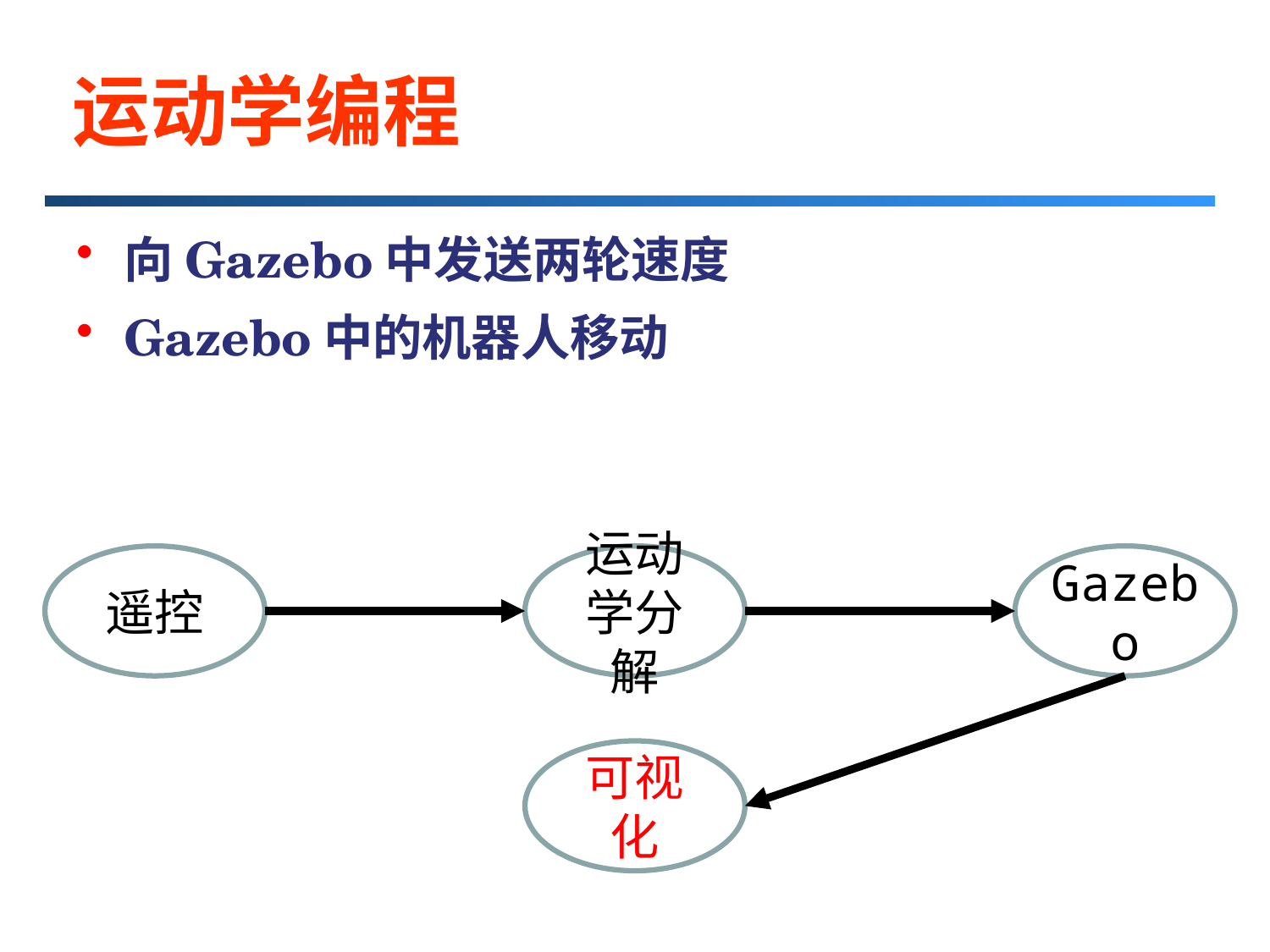

# 运动学编程
向Gazebo中发送两轮速度
Gazebo中的机器人移动
遥控
运动学分解
Gazebo
可视化